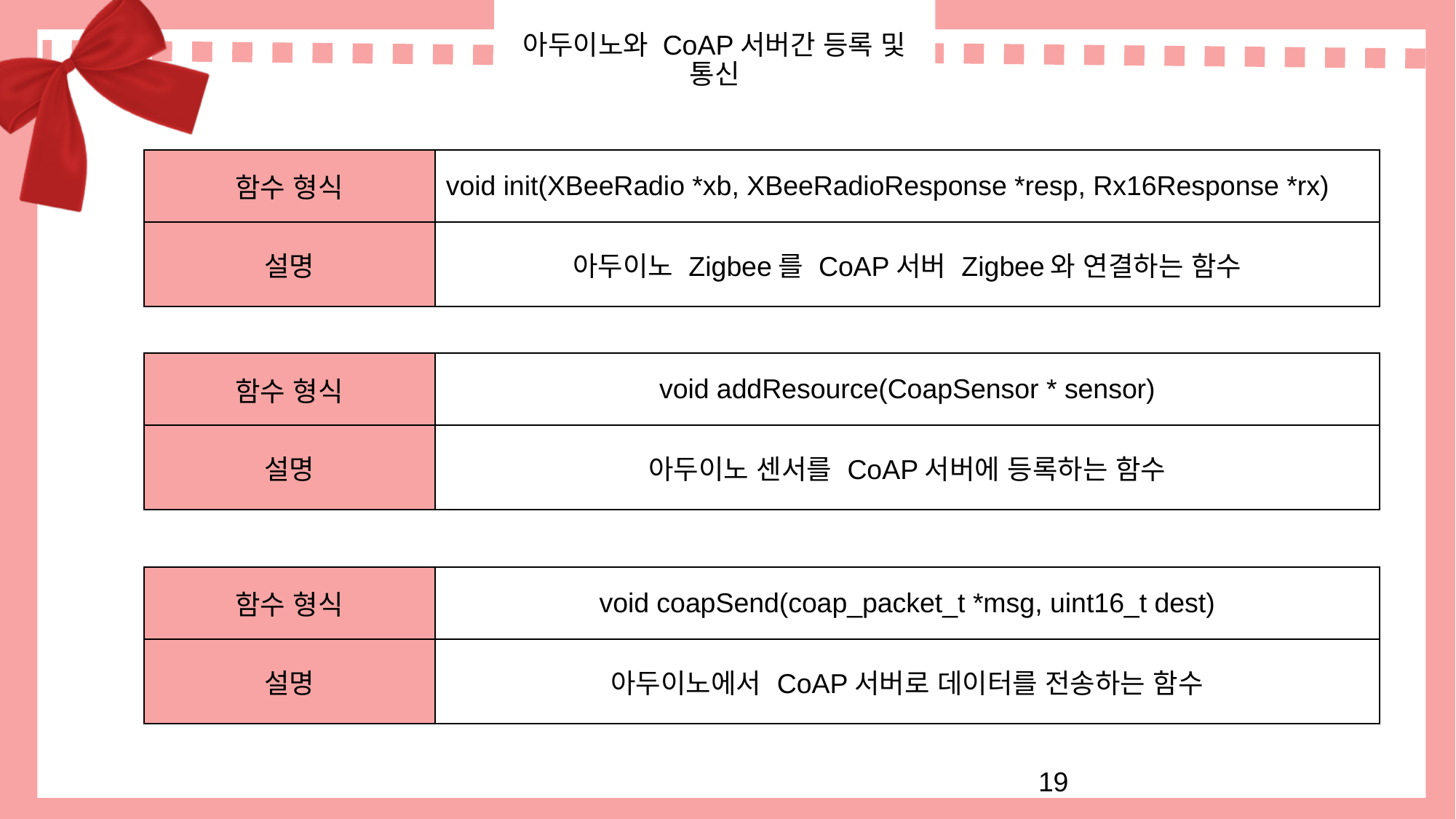

# 아두이노와 CoAP서버간 등록 및 통신
| 함수 형식 | void init(XBeeRadio \*xb, XBeeRadioResponse \*resp, Rx16Response \*rx) |
| --- | --- |
| 설명 | 아두이노 Zigbee를 CoAP서버 Zigbee와 연결하는 함수 |
| 함수 형식 | void addResource(CoapSensor \* sensor) |
| --- | --- |
| 설명 | 아두이노 센서를 CoAP서버에 등록하는 함수 |
| 함수 형식 | void coapSend(coap\_packet\_t \*msg, uint16\_t dest) |
| --- | --- |
| 설명 | 아두이노에서 CoAP서버로 데이터를 전송하는 함수 |